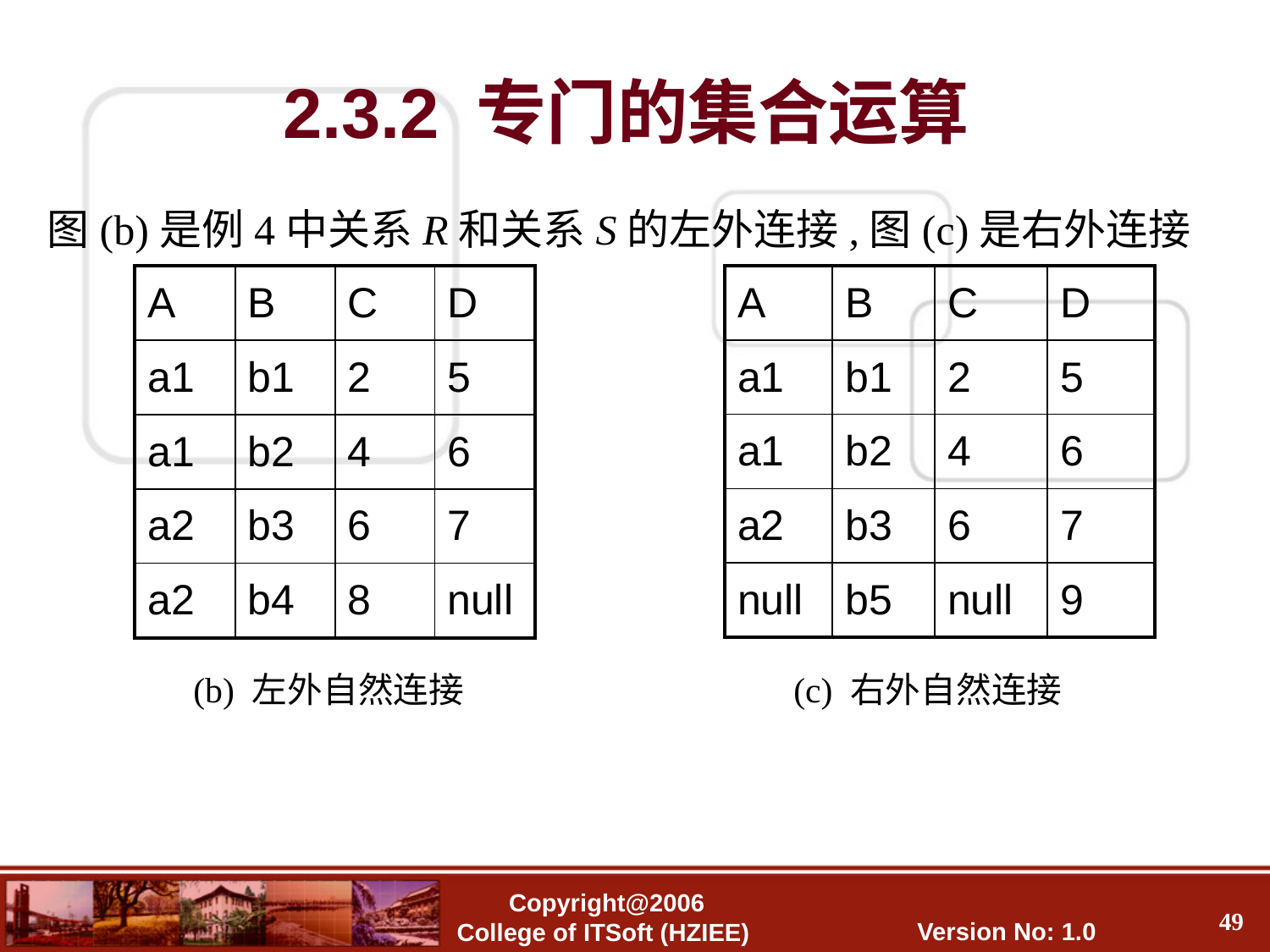

# 2.3.2 专门的集合运算
图(b)是例4中关系R和关系S的左外连接,图(c)是右外连接
| A | B | C | D |
| --- | --- | --- | --- |
| a1 | b1 | 2 | 5 |
| a1 | b2 | 4 | 6 |
| a2 | b3 | 6 | 7 |
| a2 | b4 | 8 | null |
| A | B | C | D |
| --- | --- | --- | --- |
| a1 | b1 | 2 | 5 |
| a1 | b2 | 4 | 6 |
| a2 | b3 | 6 | 7 |
| null | b5 | null | 9 |
(b) 左外自然连接
(c) 右外自然连接